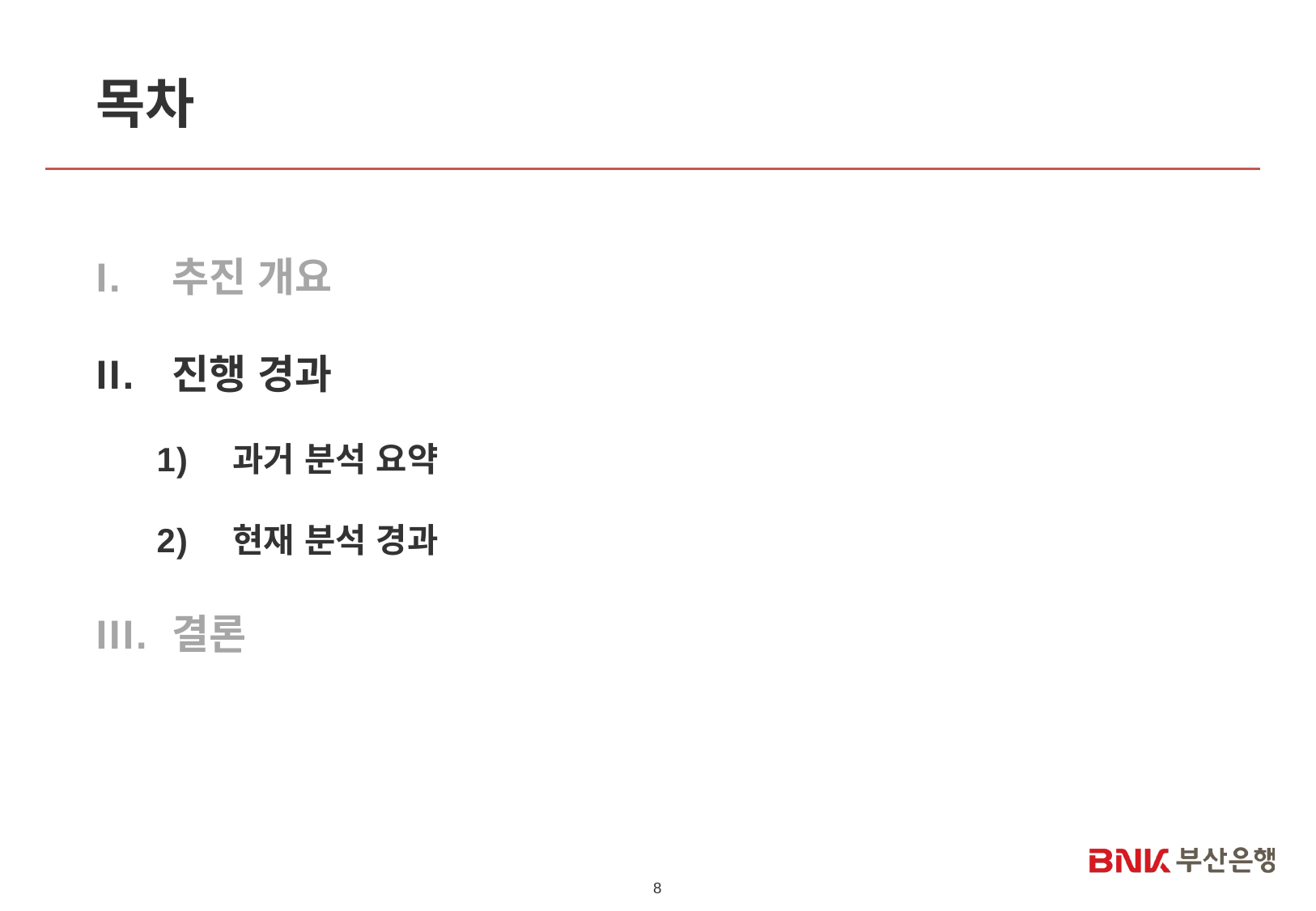

목차
추진 개요
진행 경과
과거 분석 요약
현재 분석 경과
결론